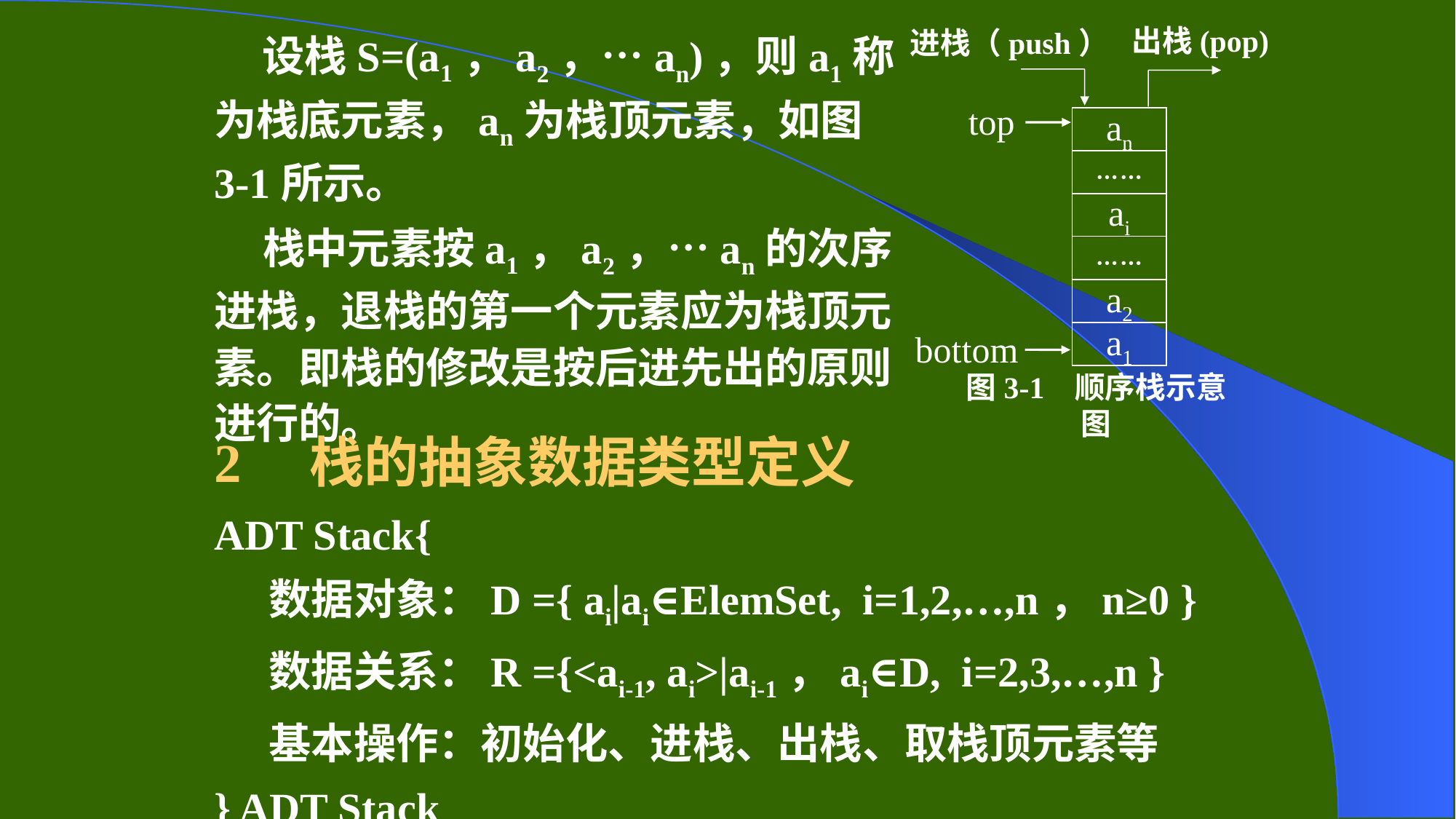

设栈S=(a1，a2，…an)，则a1称为栈底元素，an为栈顶元素，如图3-1所示。
    栈中元素按a1，a2，…an的次序进栈，退栈的第一个元素应为栈顶元素。即栈的修改是按后进先出的原则进行的。
出栈(pop)

进栈（push）

top

an
⋯⋯
ai
⋯⋯
a2
a1
bottom

图3-1   顺序栈示意图
2    栈的抽象数据类型定义
ADT Stack{
数据对象：D ={ ai|ai∈ElemSet,  i=1,2,…,n，n≥0 }
数据关系：R ={<ai-1, ai>|ai-1，ai∈D,  i=2,3,…,n }
基本操作：初始化、进栈、出栈、取栈顶元素等
} ADT Stack